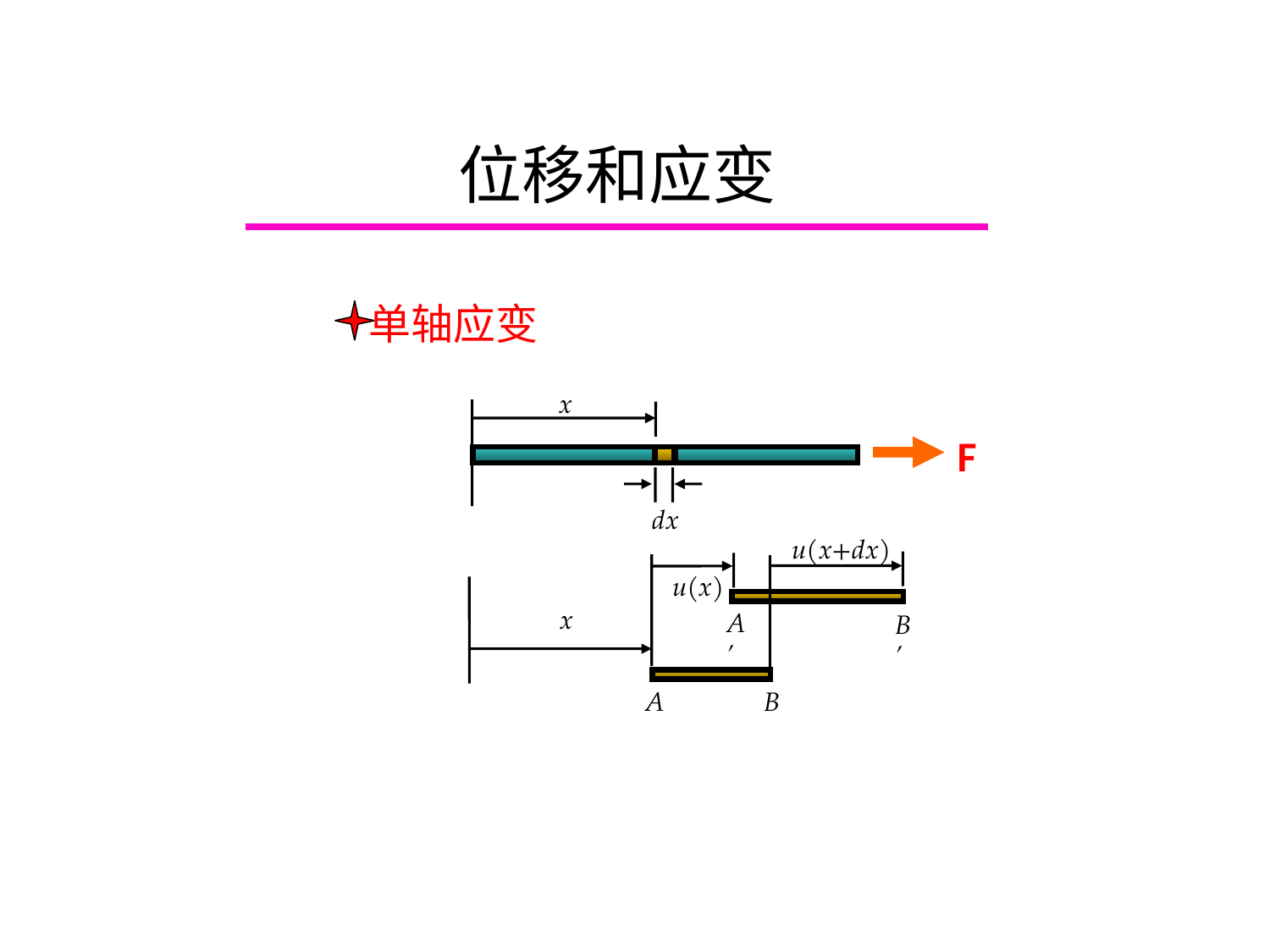

# 位移和应变
   单轴应变

x

dx
u(x+dx)

u(x)

x

A’
B’

B
A
F

Chapter  4.1